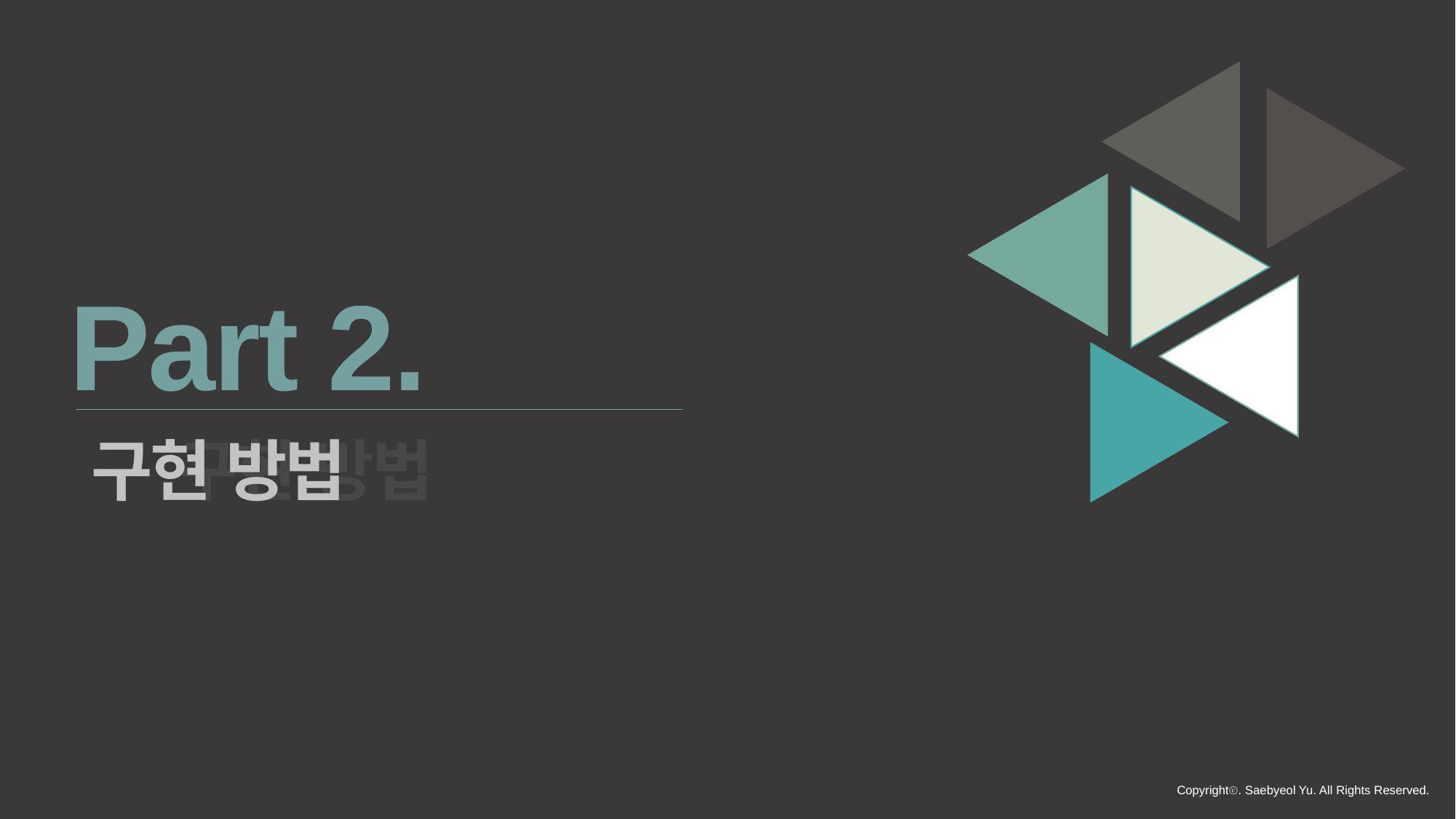

Part 2.
구현 방법
구현 방법
Copyrightⓒ. Saebyeol Yu. All Rights Reserved.